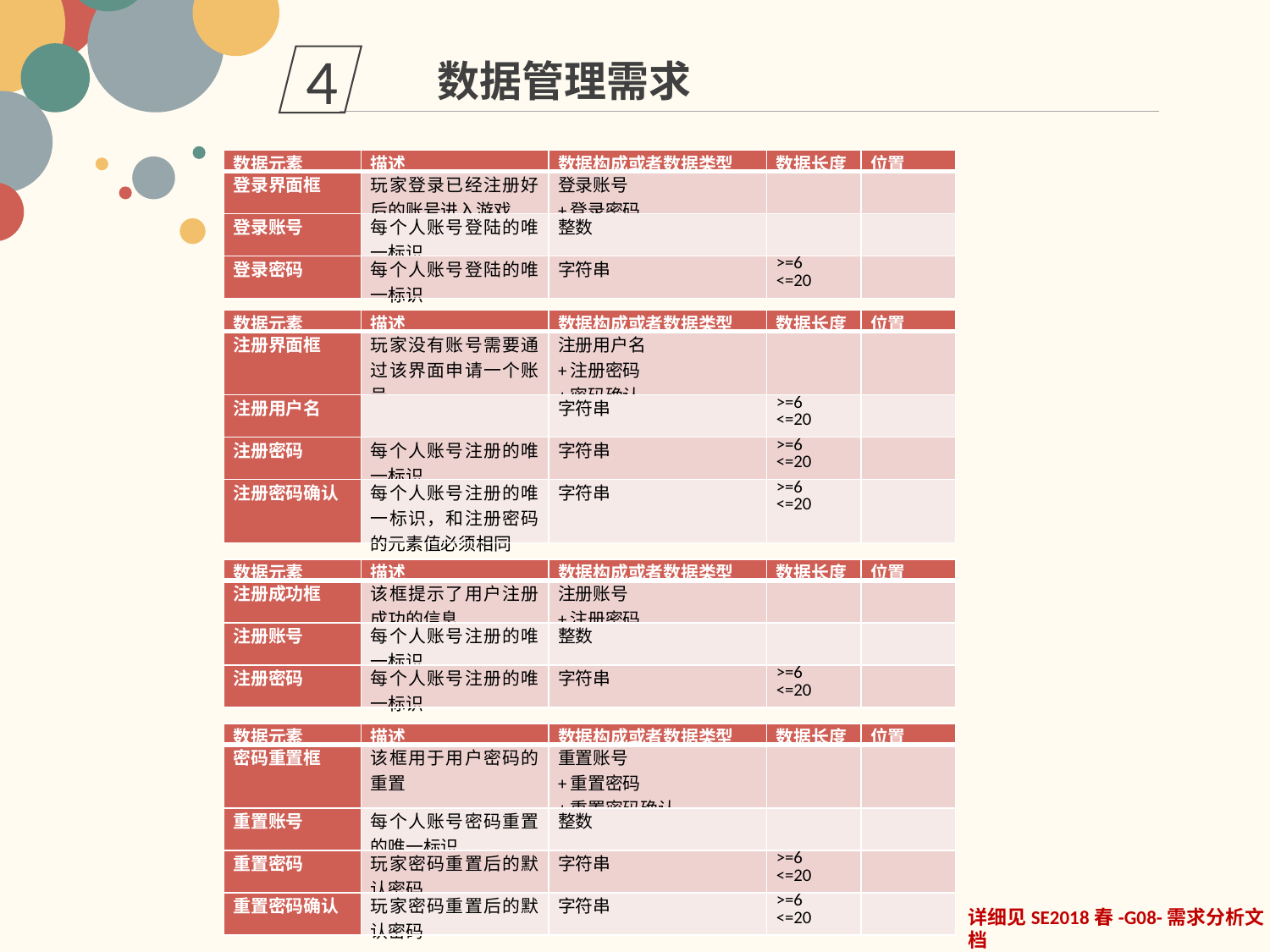

4
数据管理需求
| 数据元素 | 描述 | 数据构成或者数据类型 | 数据长度 | 位置 |
| --- | --- | --- | --- | --- |
| 登录界面框 | 玩家登录已经注册好后的账号进入游戏 | 登录账号 +登录密码 |  |  |
| 登录账号 | 每个人账号登陆的唯一标识 | 整数 |  |  |
| 登录密码 | 每个人账号登陆的唯一标识 | 字符串 | >=6 <=20 |  |
| 数据元素 | 描述 | 数据构成或者数据类型 | 数据长度 | 位置 |
| --- | --- | --- | --- | --- |
| 注册界面框 | 玩家没有账号需要通过该界面申请一个账号 | 注册用户名 +注册密码 +密码确认 |  |  |
| 注册用户名 |  | 字符串 | >=6 <=20 |  |
| 注册密码 | 每个人账号注册的唯一标识 | 字符串 | >=6 <=20 |  |
| 注册密码确认 | 每个人账号注册的唯一标识，和注册密码的元素值必须相同 | 字符串 | >=6 <=20 |  |
| 数据元素 | 描述 | 数据构成或者数据类型 | 数据长度 | 位置 |
| --- | --- | --- | --- | --- |
| 注册成功框 | 该框提示了用户注册成功的信息 | 注册账号 +注册密码 |  |  |
| 注册账号 | 每个人账号注册的唯一标识 | 整数 |  |  |
| 注册密码 | 每个人账号注册的唯一标识 | 字符串 | >=6 <=20 |  |
| 数据元素 | 描述 | 数据构成或者数据类型 | 数据长度 | 位置 |
| --- | --- | --- | --- | --- |
| 密码重置框 | 该框用于用户密码的重置 | 重置账号 +重置密码 +重置密码确认 |  |  |
| 重置账号 | 每个人账号密码重置的唯一标识 | 整数 |  |  |
| 重置密码 | 玩家密码重置后的默认密码 | 字符串 | >=6 <=20 |  |
| 重置密码确认 | 玩家密码重置后的默认密码 | 字符串 | >=6 <=20 |  |
详细见SE2018春-G08-需求分析文档